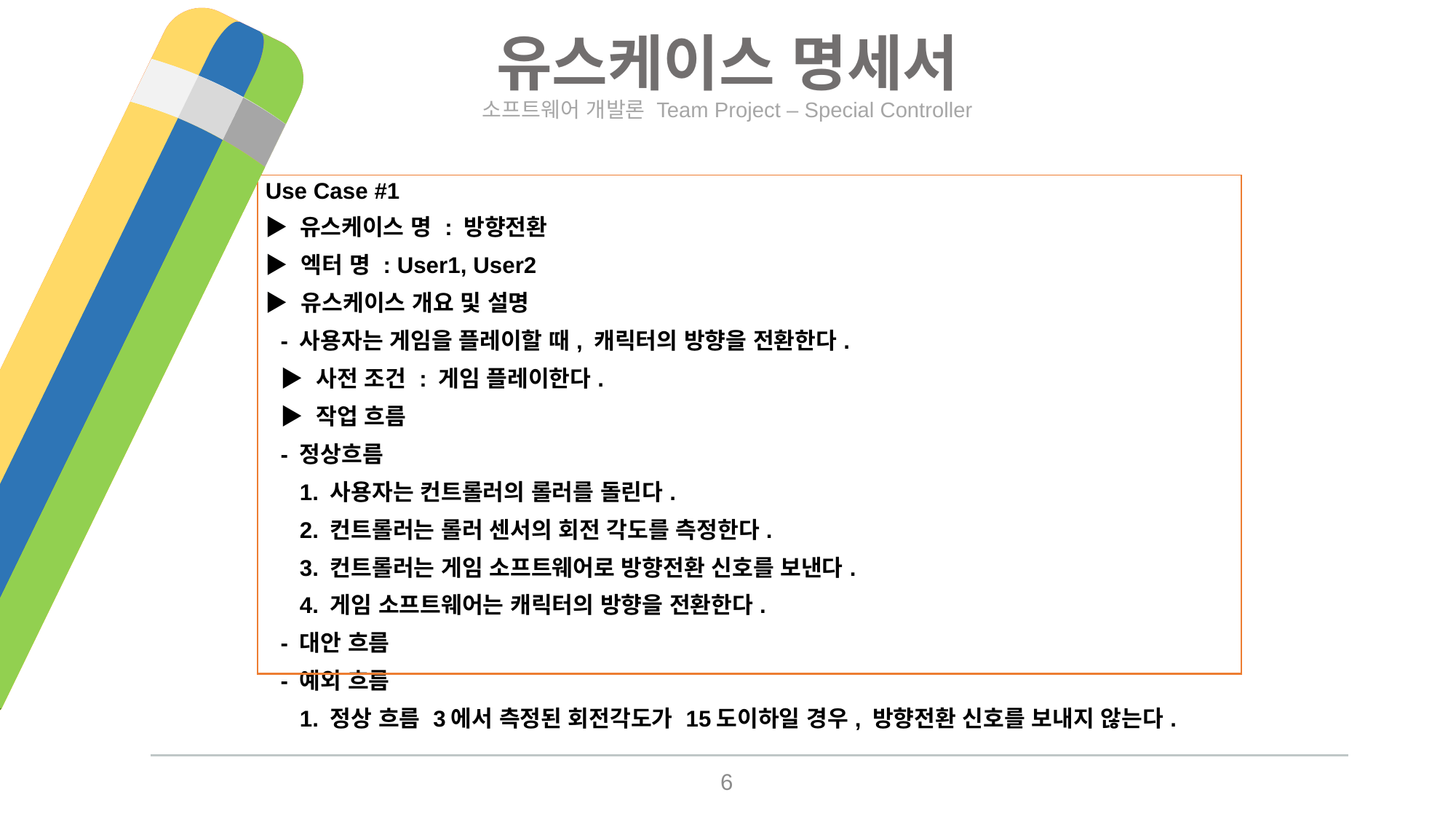

유스케이스 명세서
소프트웨어 개발론 Team Project – Special Controller
| Use Case #1 ▶ 유스케이스 명 : 방향전환 ▶ 엑터 명 : User1, User2 ▶ 유스케이스 개요 및 설명 - 사용자는 게임을 플레이할 때, 캐릭터의 방향을 전환한다. ▶ 사전 조건 : 게임 플레이한다. ▶ 작업 흐름 - 정상흐름 1. 사용자는 컨트롤러의 롤러를 돌린다. 2. 컨트롤러는 롤러 센서의 회전 각도를 측정한다. 3. 컨트롤러는 게임 소프트웨어로 방향전환 신호를 보낸다. 4. 게임 소프트웨어는 캐릭터의 방향을 전환한다. - 대안 흐름 - 예외 흐름 1. 정상 흐름 3에서 측정된 회전각도가 15도이하일 경우, 방향전환 신호를 보내지 않는다. |
| --- |
6